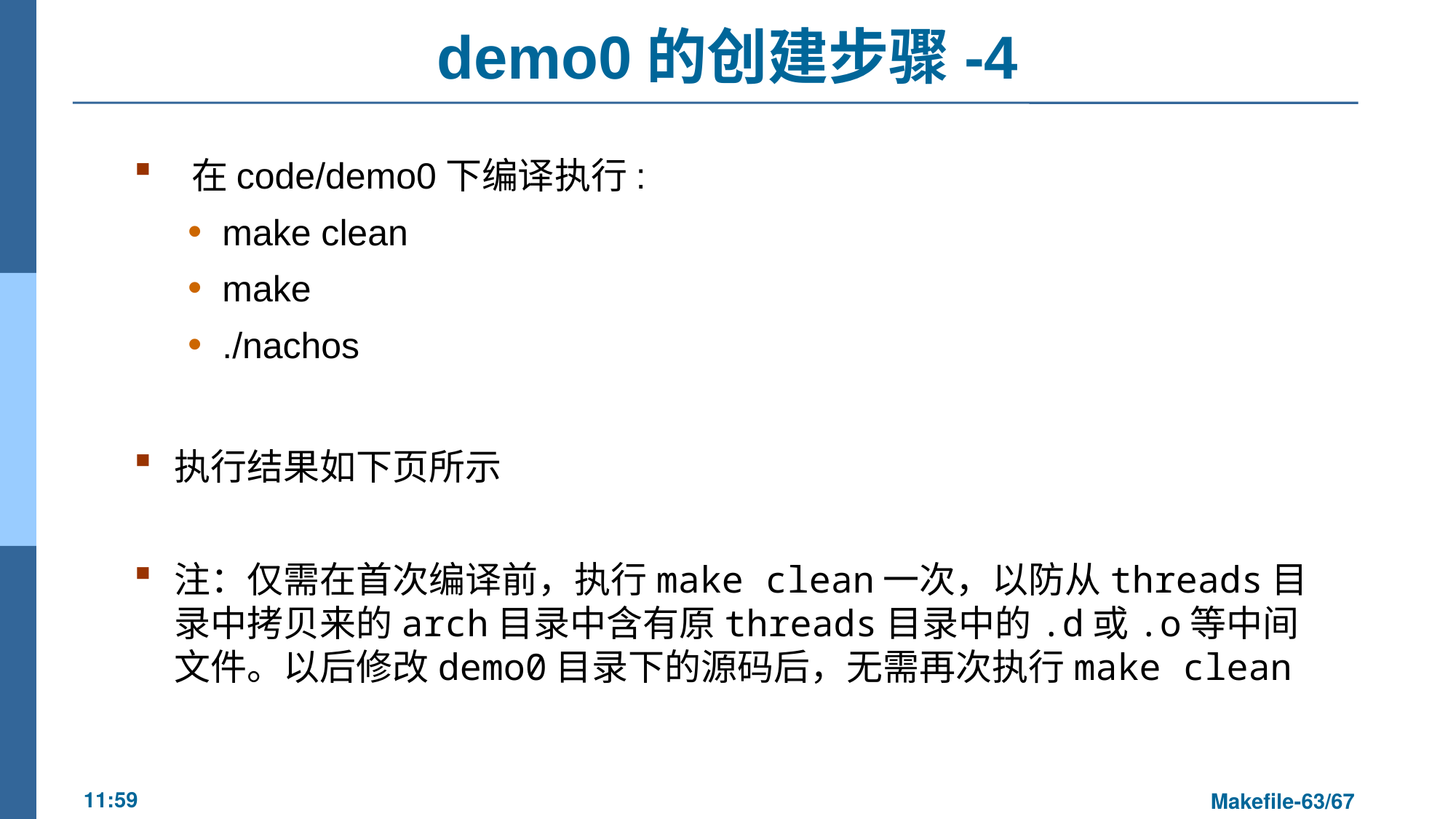

# demo0的创建步骤-4
 在code/demo0下编译执行:
make clean
make
./nachos

执行结果如下页所示

注：仅需在首次编译前，执行make clean一次，以防从threads目录中拷贝来的arch目录中含有原threads目录中的.d或.o等中间文件。以后修改demo0目录下的源码后，无需再次执行make clean